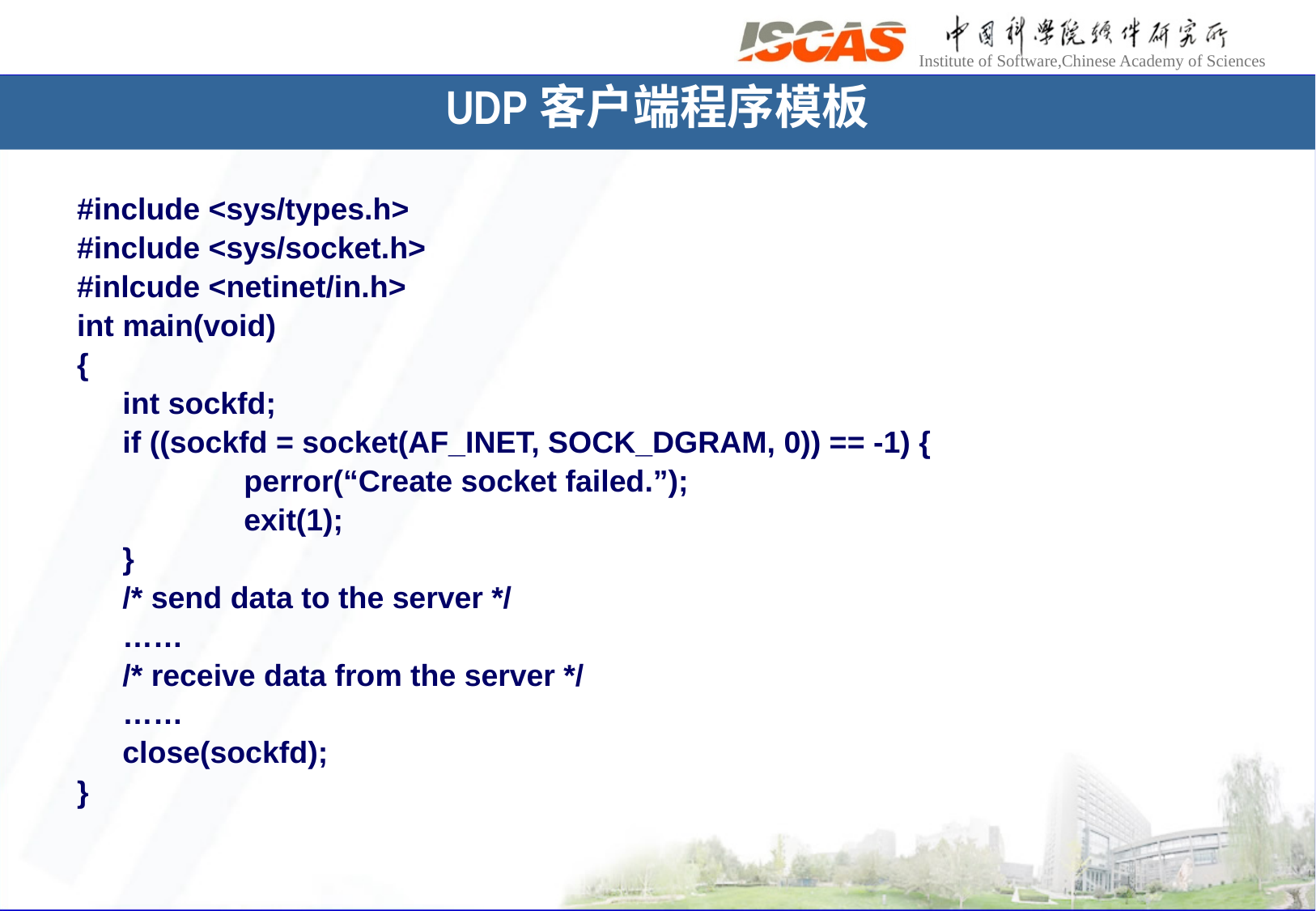

# UDP客户端程序模板
#include <sys/types.h>
#include <sys/socket.h>
#inlcude <netinet/in.h>
int main(void)
{
	int sockfd;
	if ((sockfd = socket(AF_INET, SOCK_DGRAM, 0)) == -1) {
		perror(“Create socket failed.”);
		exit(1);
	}
	/* send data to the server */
	……
	/* receive data from the server */
	……
	close(sockfd);
}